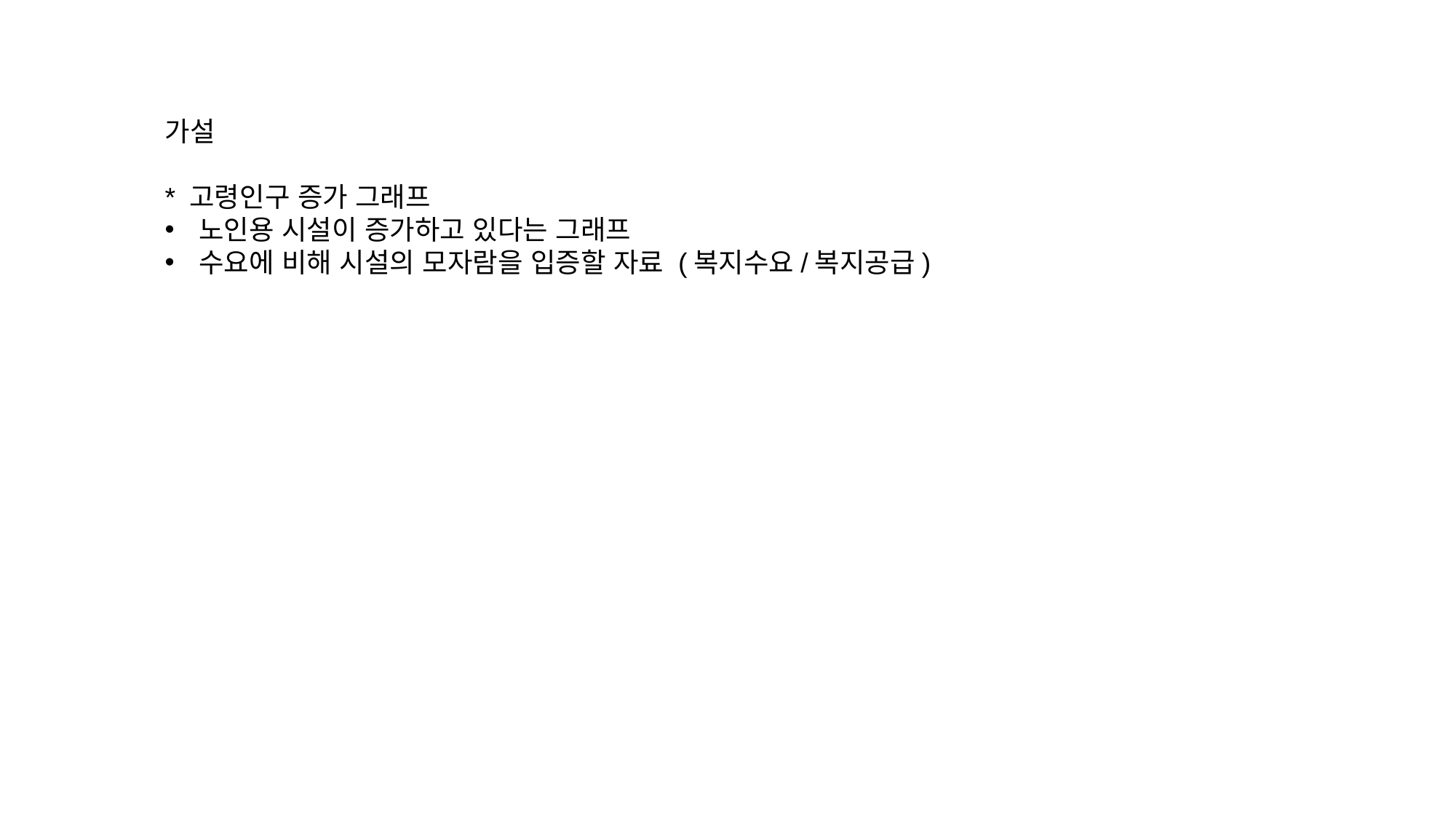

가설

* 고령인구 증가 그래프
노인용 시설이 증가하고 있다는 그래프
수요에 비해 시설의 모자람을 입증할 자료 (복지수요/복지공급)